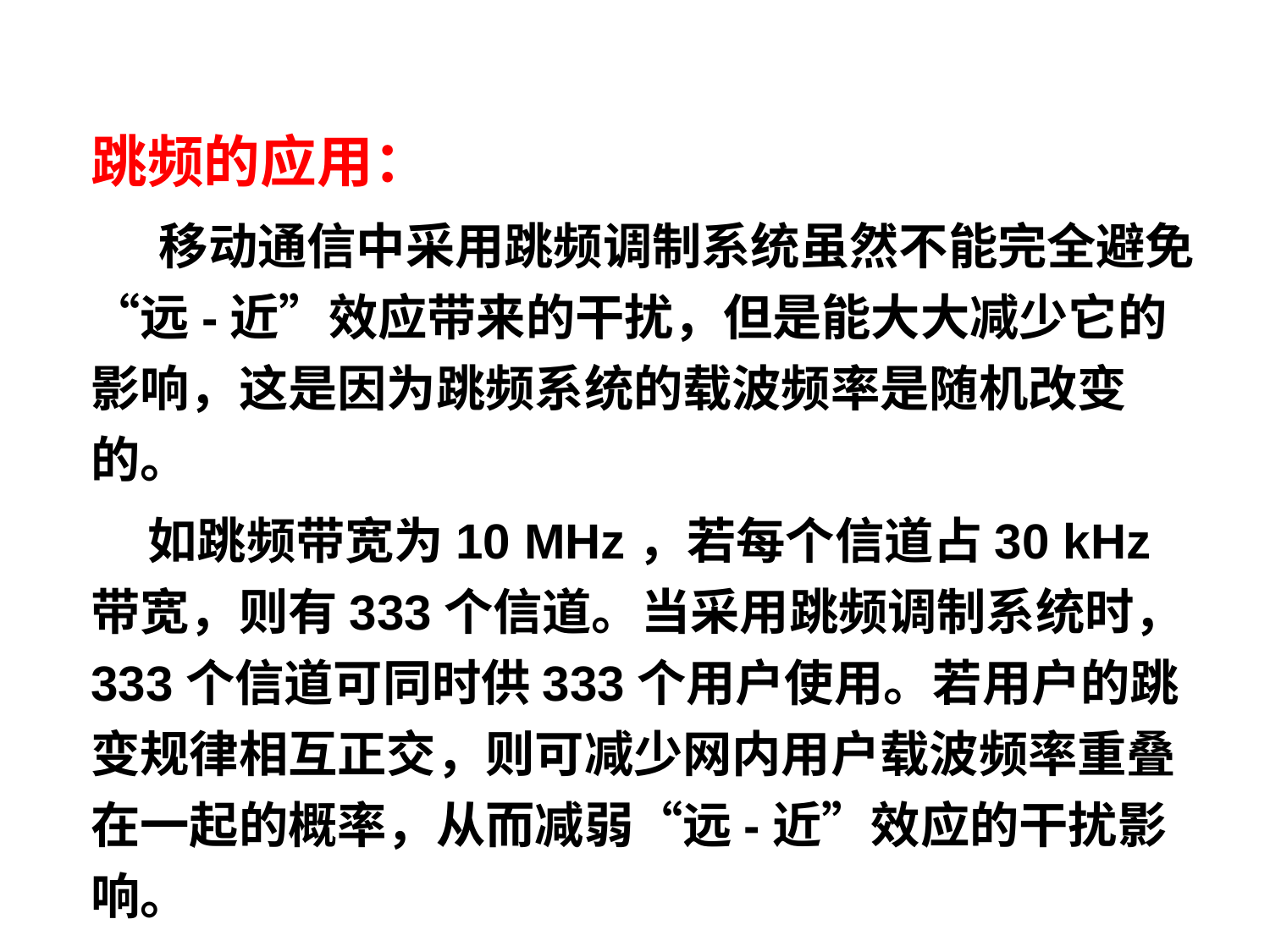

# 4.5 扩频调制技术
跳频的应用：
     移动通信中采用跳频调制系统虽然不能完全避免“远-近”效应带来的干扰，但是能大大减少它的影响，这是因为跳频系统的载波频率是随机改变的。
    如跳频带宽为10 MHz，若每个信道占30 kHz带宽，则有333个信道。当采用跳频调制系统时，333个信道可同时供333个用户使用。若用户的跳变规律相互正交，则可减少网内用户载波频率重叠在一起的概率，从而减弱“远-近”效应的干扰影响。